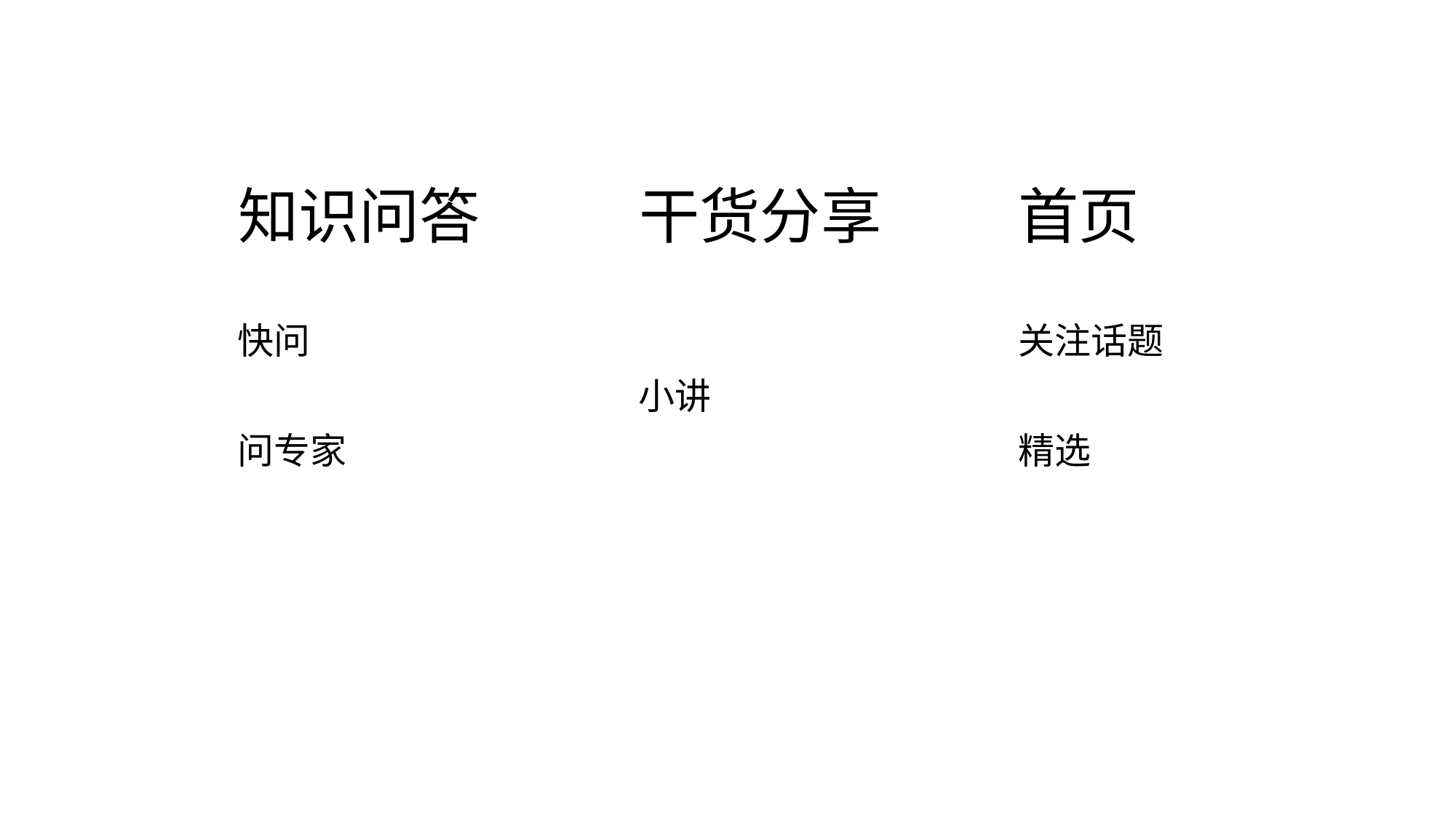

知识问答
干货分享
首页
关注话题
快问
小讲
精选
问专家